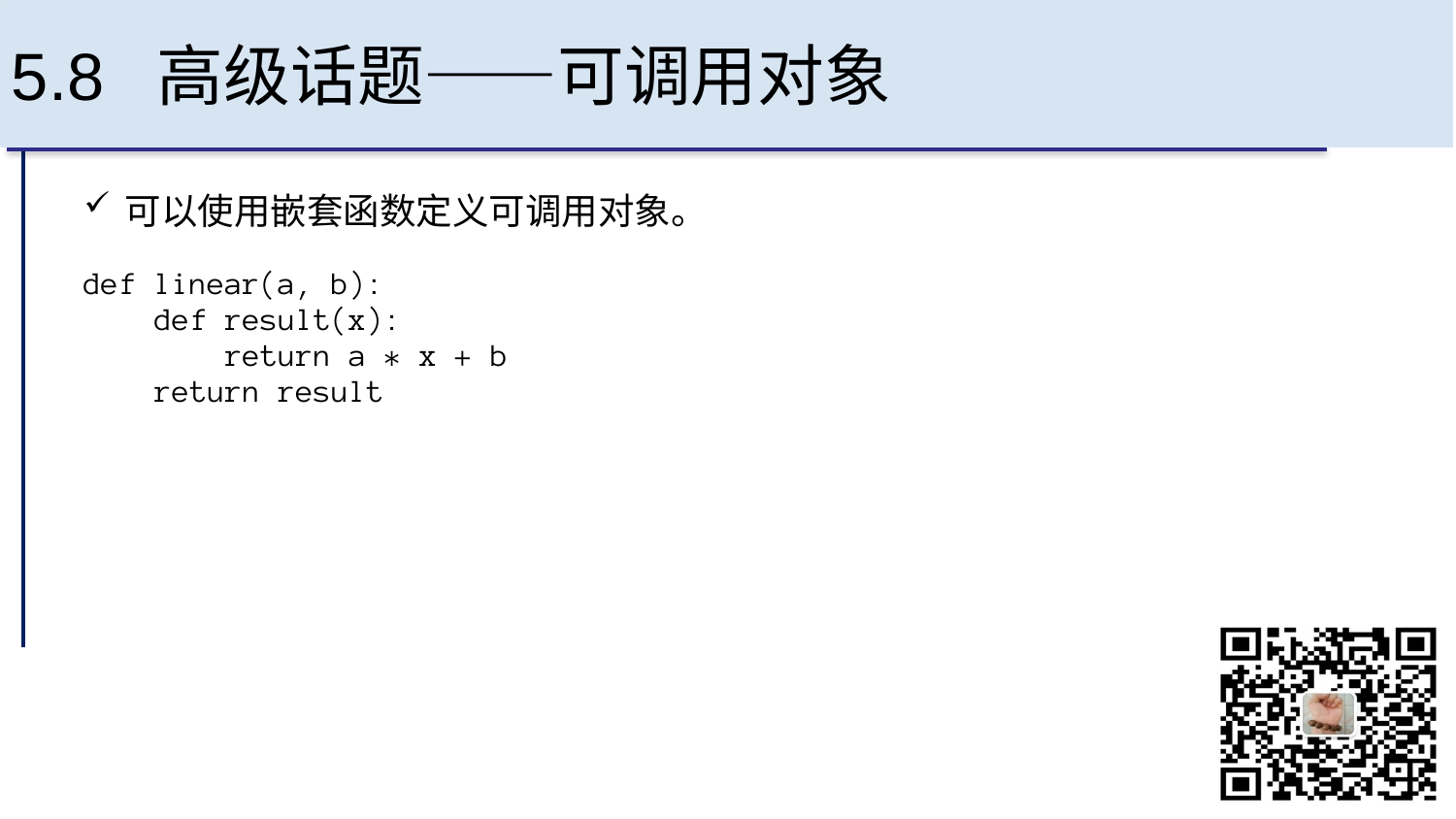

# 5.8  高级话题——可调用对象
可以使用嵌套函数定义可调用对象。

def linear(a, b):
    def result(x):
        return a * x + b
    return result